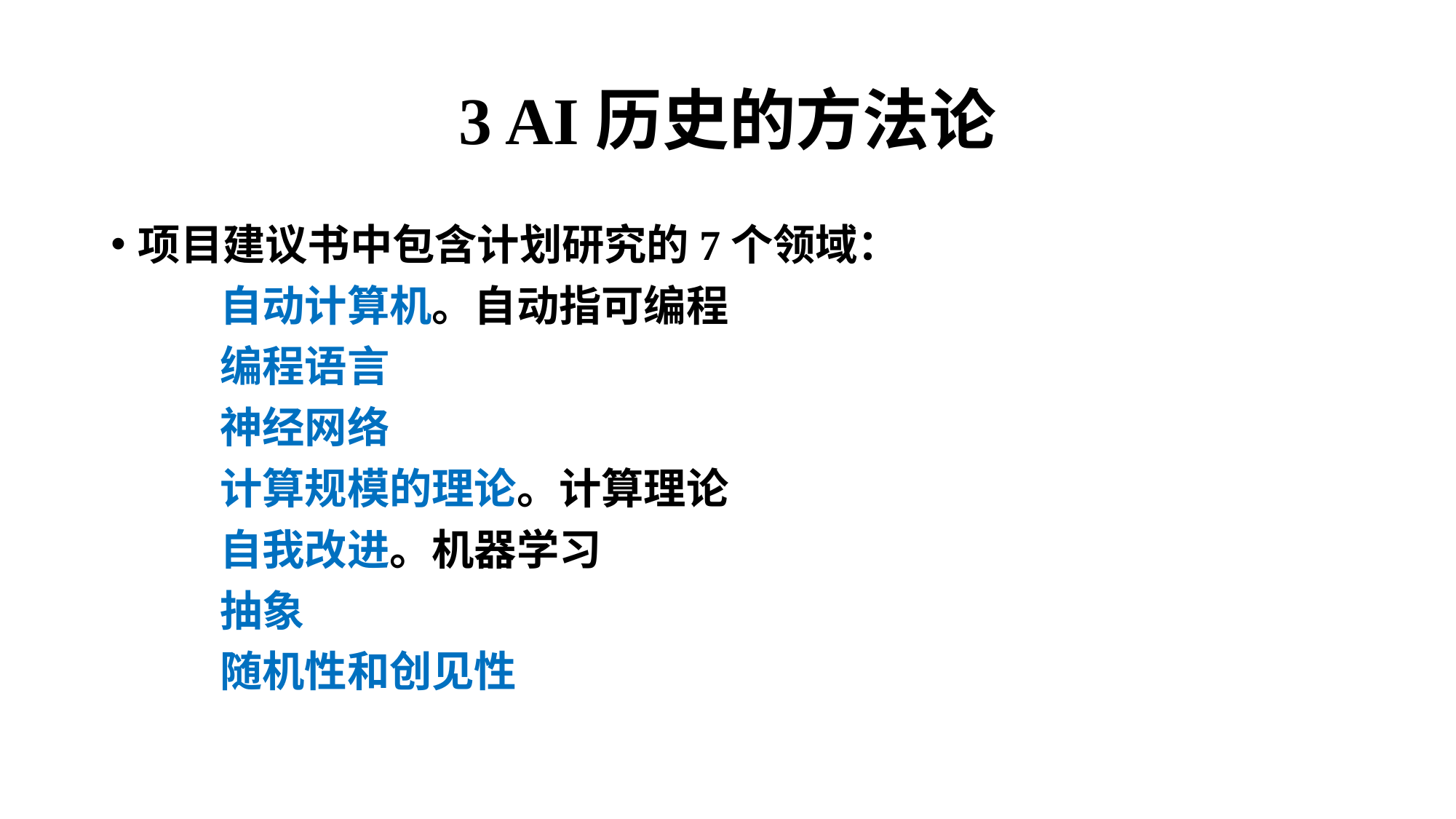

# 3 AI历史的方法论
项目建议书中包含计划研究的7个领域：
	自动计算机。自动指可编程
	编程语言
	神经网络
	计算规模的理论。计算理论
	自我改进。机器学习
	抽象
	随机性和创见性